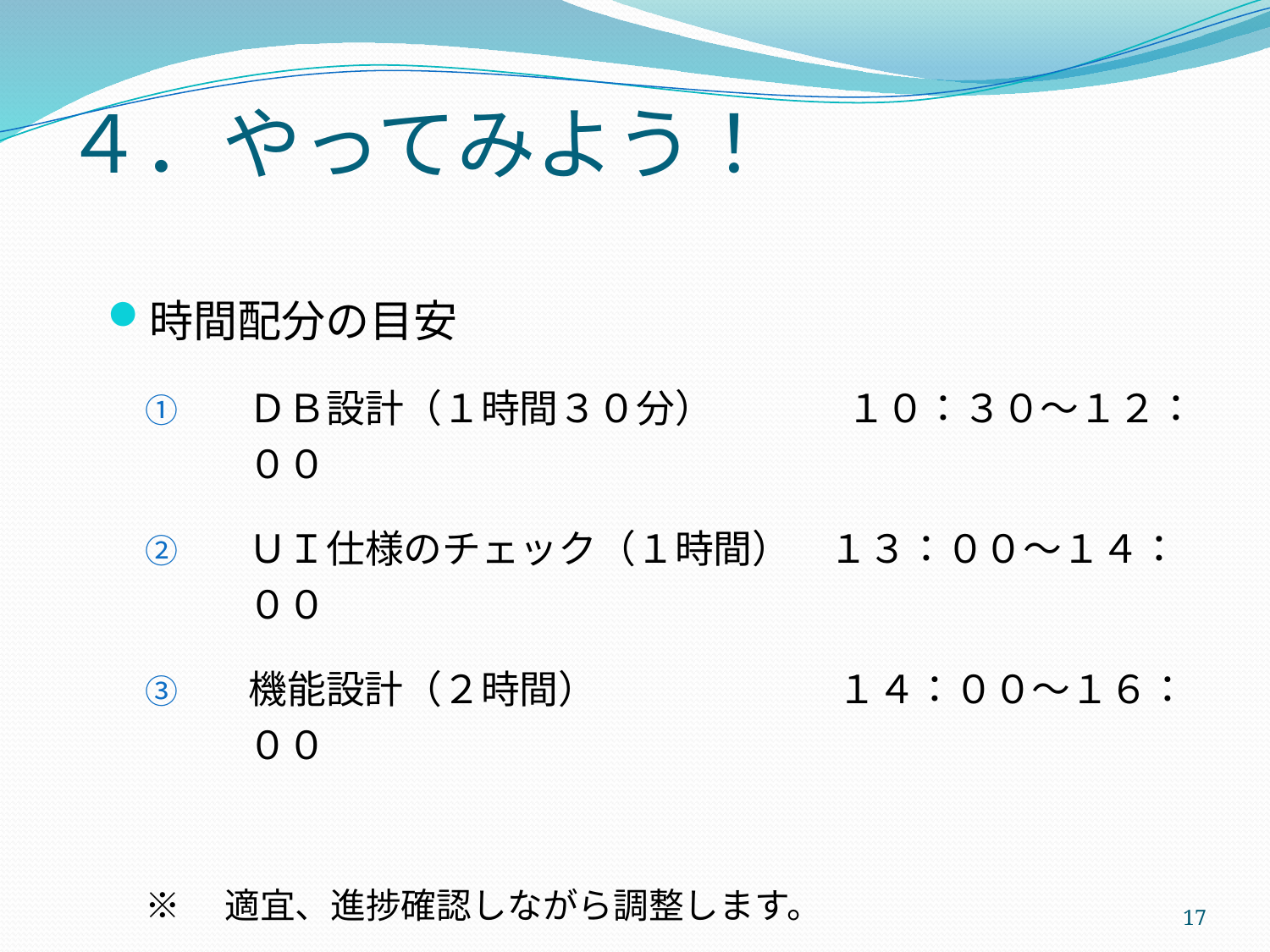

# ４．やってみよう！
時間配分の目安
ＤＢ設計（１時間３０分）　　  　１０：３０～１２：００
ＵＩ仕様のチェック（１時間）　１３：００～１４：００
機能設計（２時間）　　　　　 　１４：００～１６：００

※　適宜、進捗確認しながら調整します。
※　作業中、迷うところがある場合は質問をして下さい。
17